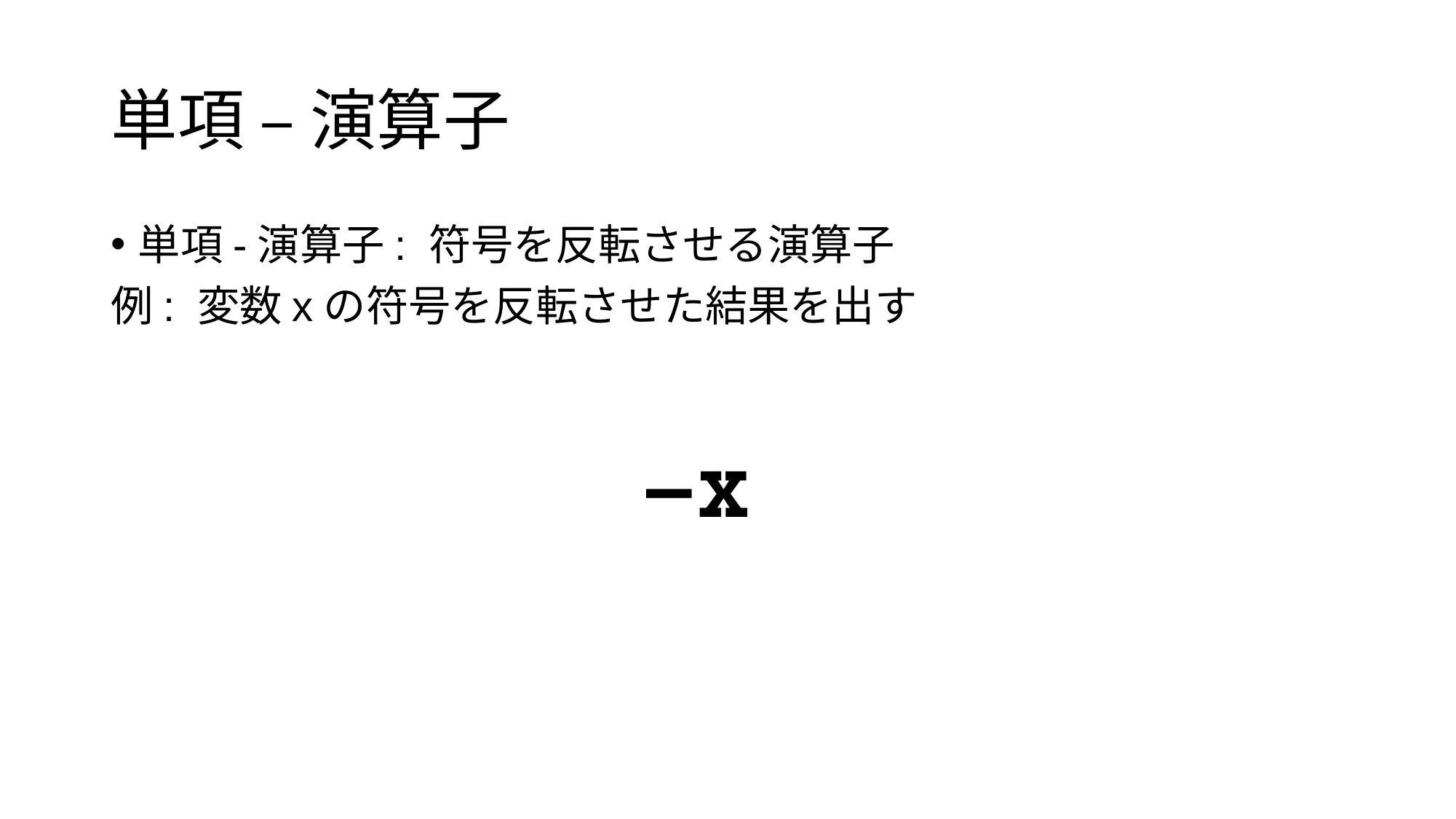

# 単項 – 演算子
単項-演算子: 符号を反転させる演算子
例: 変数xの符号を反転させた結果を出す

-x